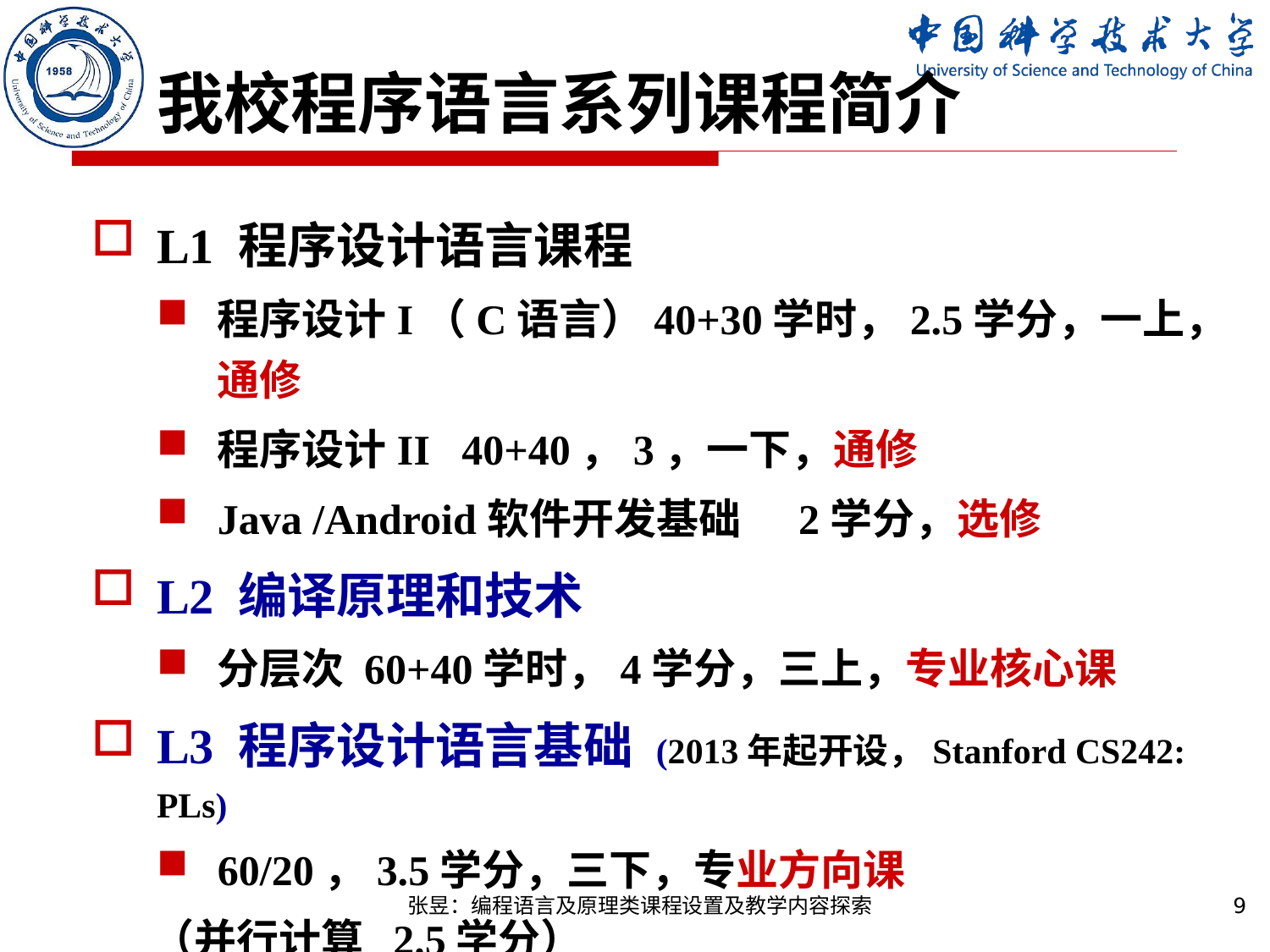

# 我校程序语言系列课程简介
L1 程序设计语言课程
程序设计I（C语言）40+30学时，2.5学分，一上，通修
程序设计II   40+40，3，一下，通修
Java /Android软件开发基础     2学分，选修
L2 编译原理和技术
分层次 60+40学时，4学分，三上，专业核心课
L3 程序设计语言基础 (2013年起开设，Stanford CS242: PLs)
60/20，3.5学分，三下，专业方向课
（并行计算  2.5学分）
张昱：编程语言及原理类课程设置及教学内容探索
9